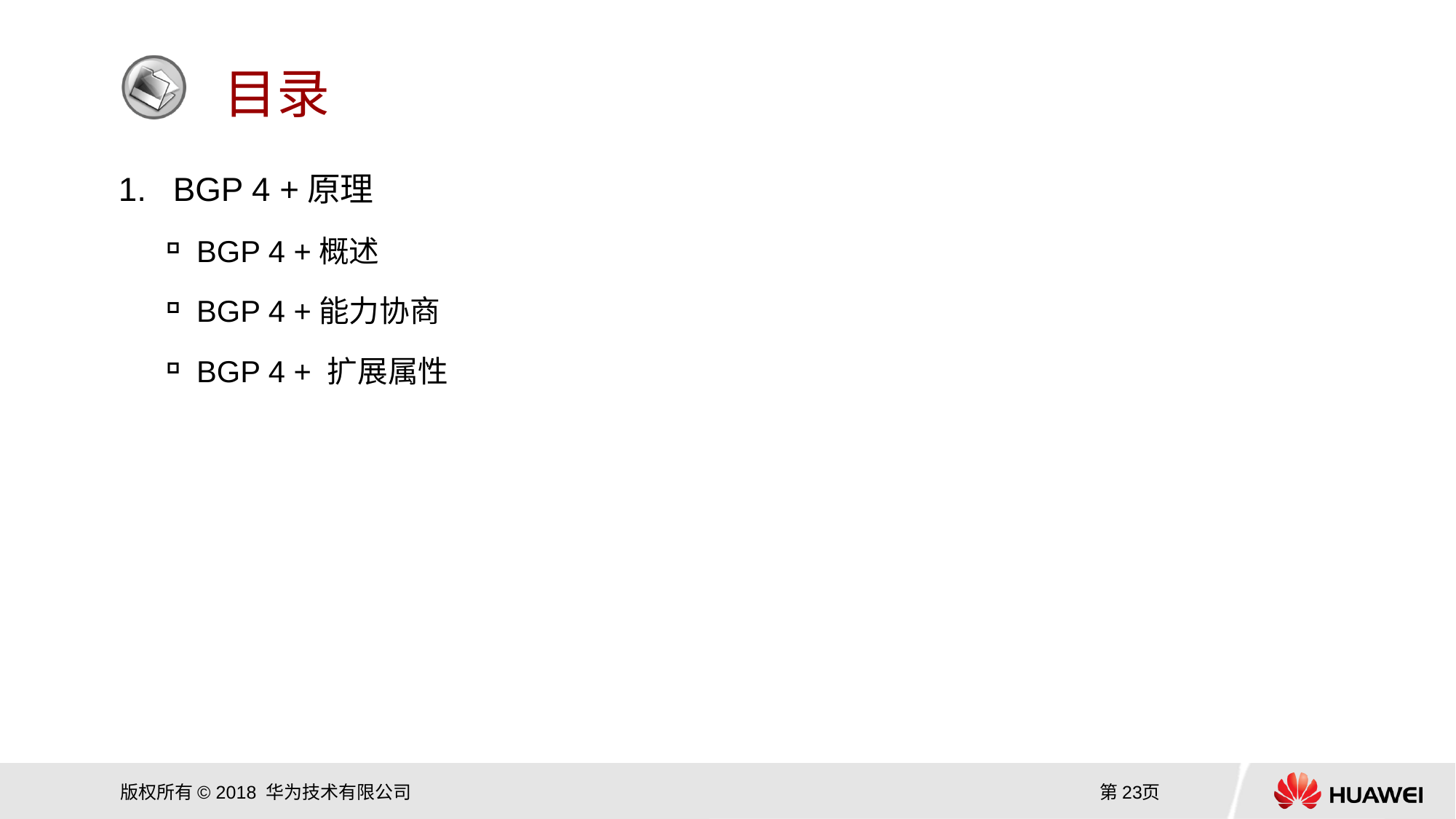

BGP 4 +原理
BGP 4 +概述
BGP 4 +能力协商
BGP 4 + 扩展属性